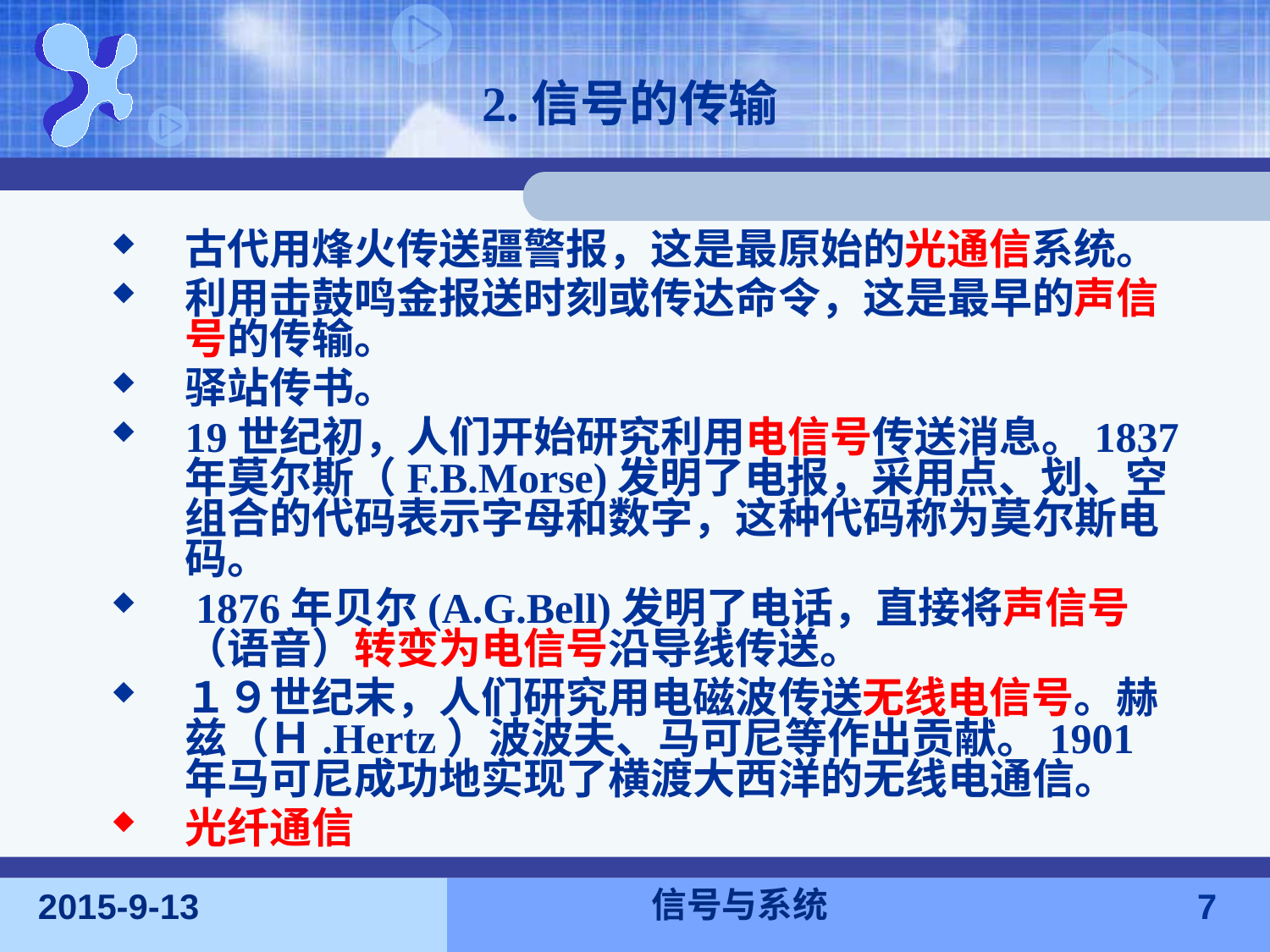

2.信号的传输
古代用烽火传送疆警报，这是最原始的光通信系统。
利用击鼓鸣金报送时刻或传达命令，这是最早的声信号的传输。
驿站传书。
19世纪初，人们开始研究利用电信号传送消息。1837年莫尔斯（F.B.Morse)发明了电报，采用点、划、空组合的代码表示字母和数字，这种代码称为莫尔斯电码。
 1876年贝尔(A.G.Bell)发明了电话，直接将声信号（语音）转变为电信号沿导线传送。
１９世纪末，人们研究用电磁波传送无线电信号。赫兹（Ｈ.Hertz）波波夫、马可尼等作出贡献。1901年马可尼成功地实现了横渡大西洋的无线电通信。
光纤通信
信号与系统
2015-9-13
7